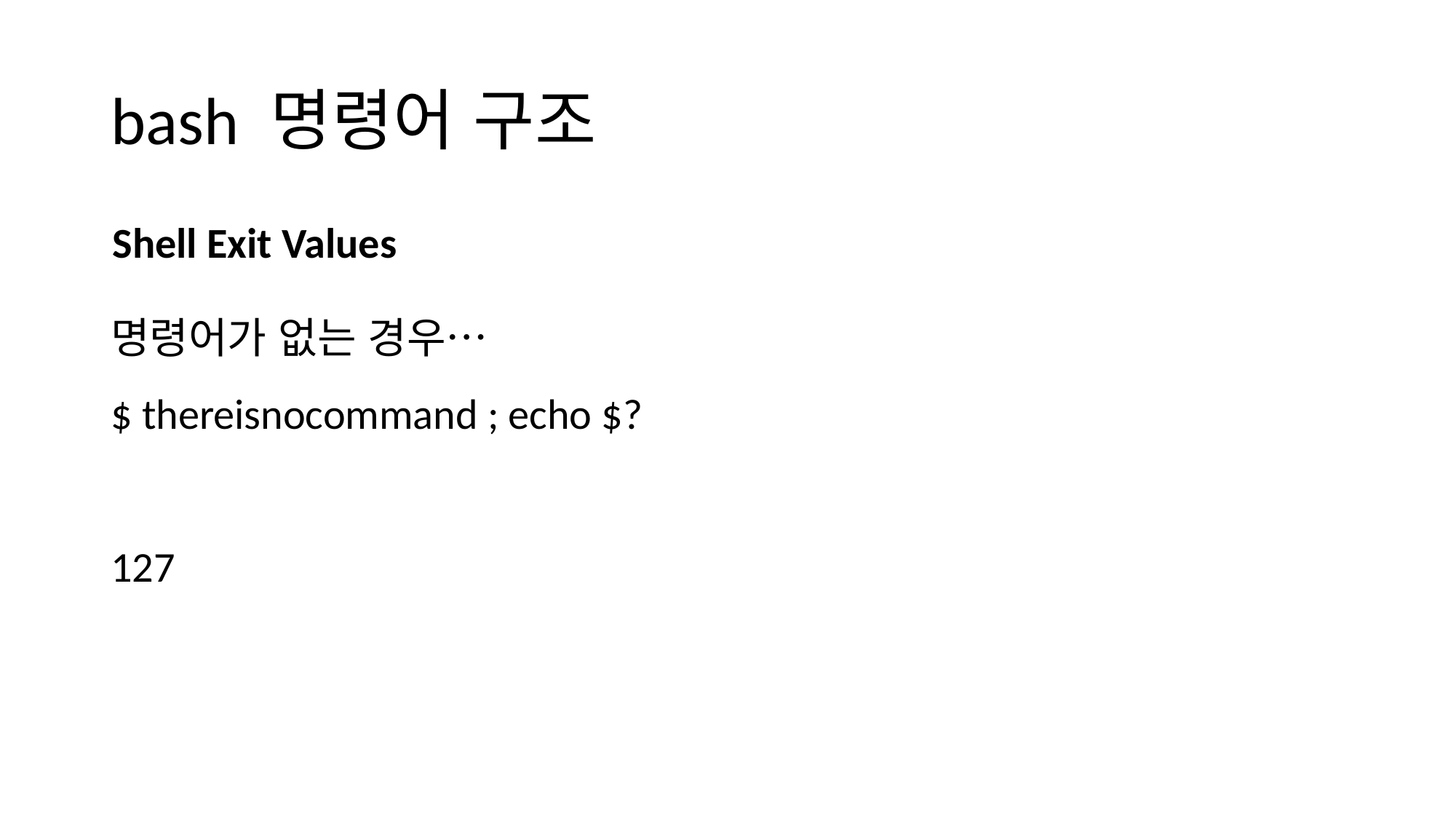

# bash 명령어 구조
Shell Exit Values
명령어가 없는 경우…
$ thereisnocommand ; echo $?

127